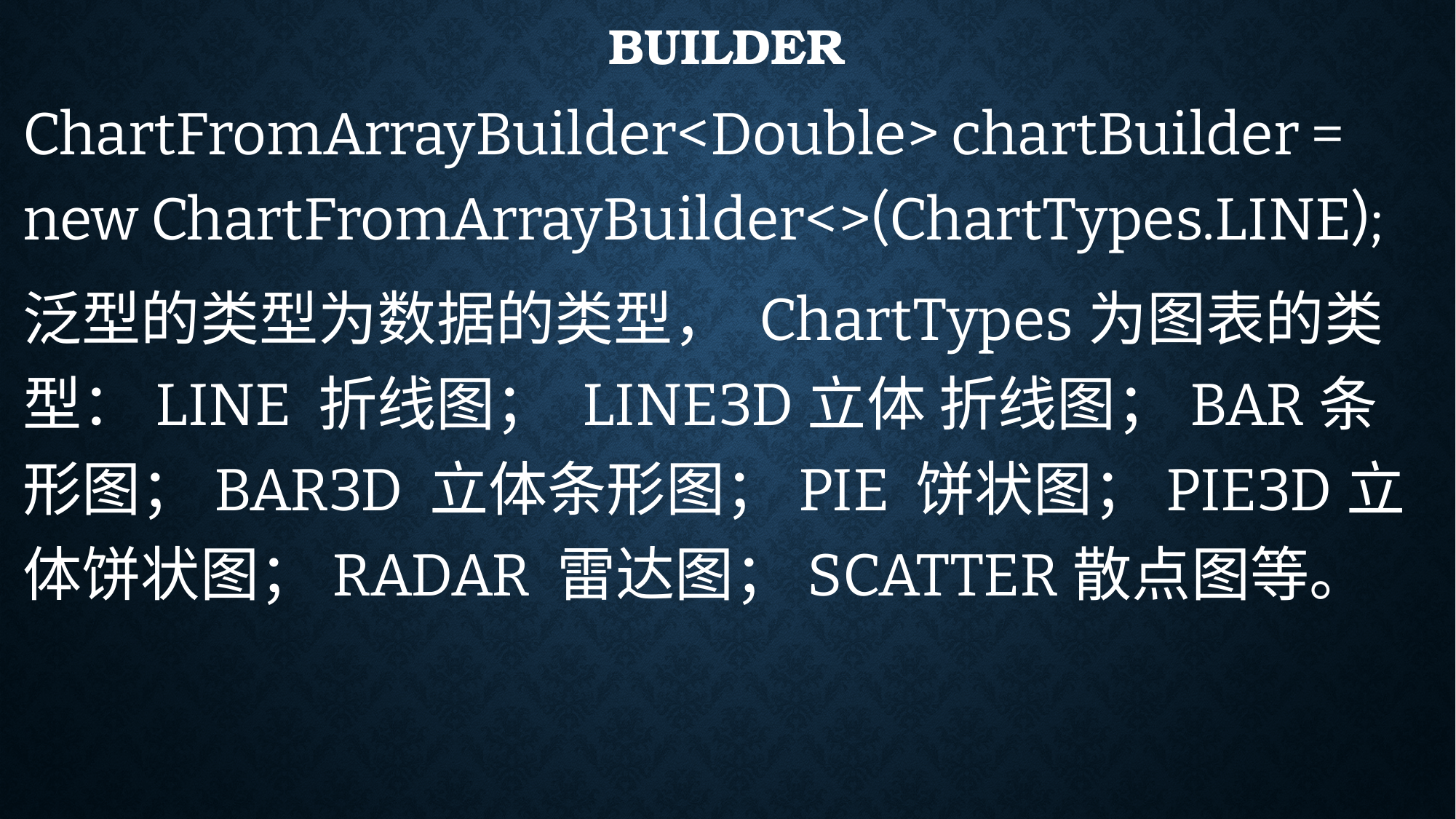

# Builder
ChartFromArrayBuilder<Double> chartBuilder = new ChartFromArrayBuilder<>(ChartTypes.LINE);
泛型的类型为数据的类型， ChartTypes为图表的类型：LINE 折线图； LINE3D立体 折线图；BAR条形图；BAR3D 立体条形图；PIE 饼状图；PIE3D立体饼状图；RADAR 雷达图；SCATTER散点图等。